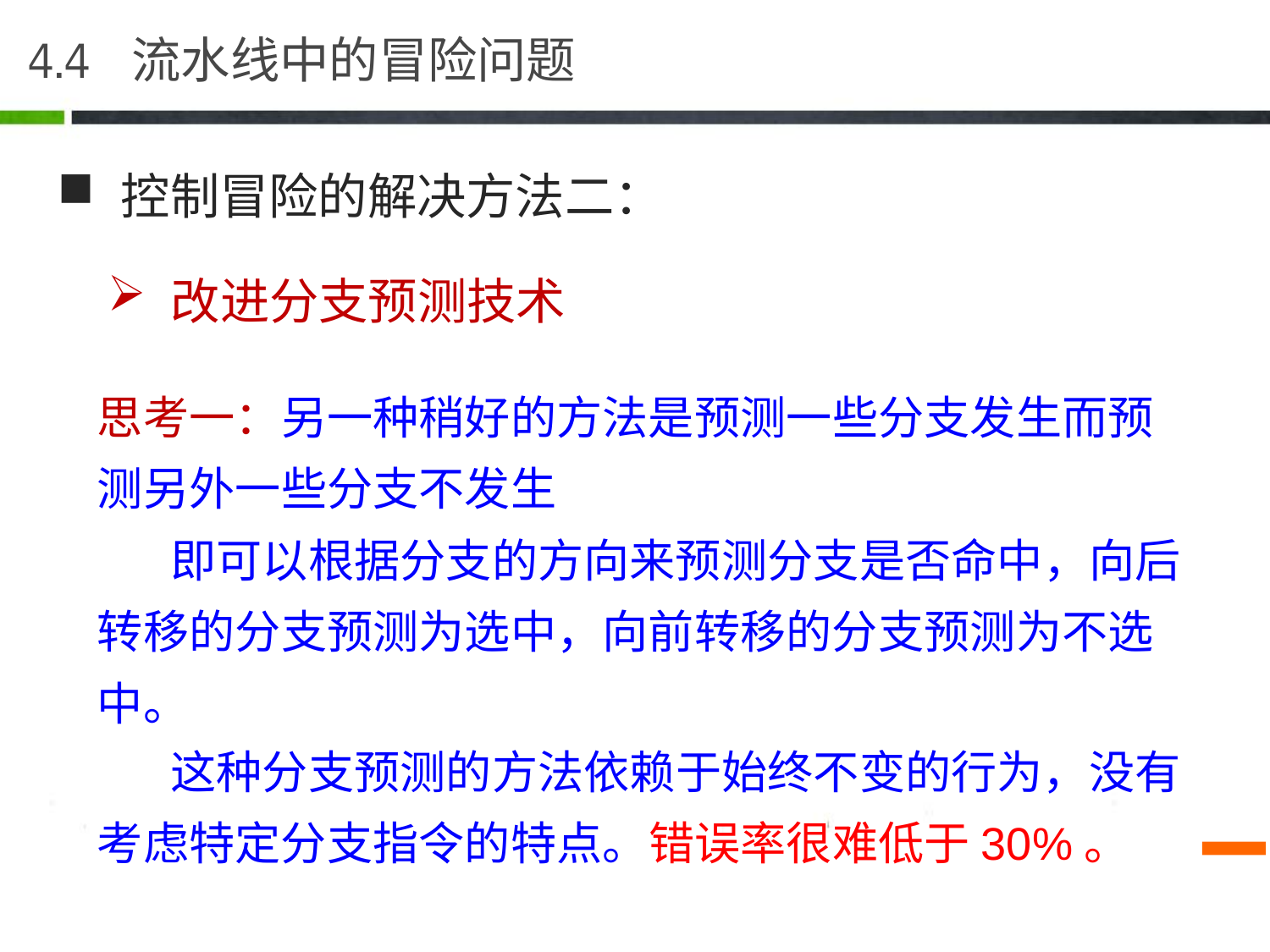

4.4  流水线中的冒险问题
控制冒险的解决方法二：
改进分支预测技术
思考一：另一种稍好的方法是预测一些分支发生而预测另外一些分支不发生
      即可以根据分支的方向来预测分支是否命中，向后转移的分支预测为选中，向前转移的分支预测为不选中。
      这种分支预测的方法依赖于始终不变的行为，没有考虑特定分支指令的特点。错误率很难低于30%。
80